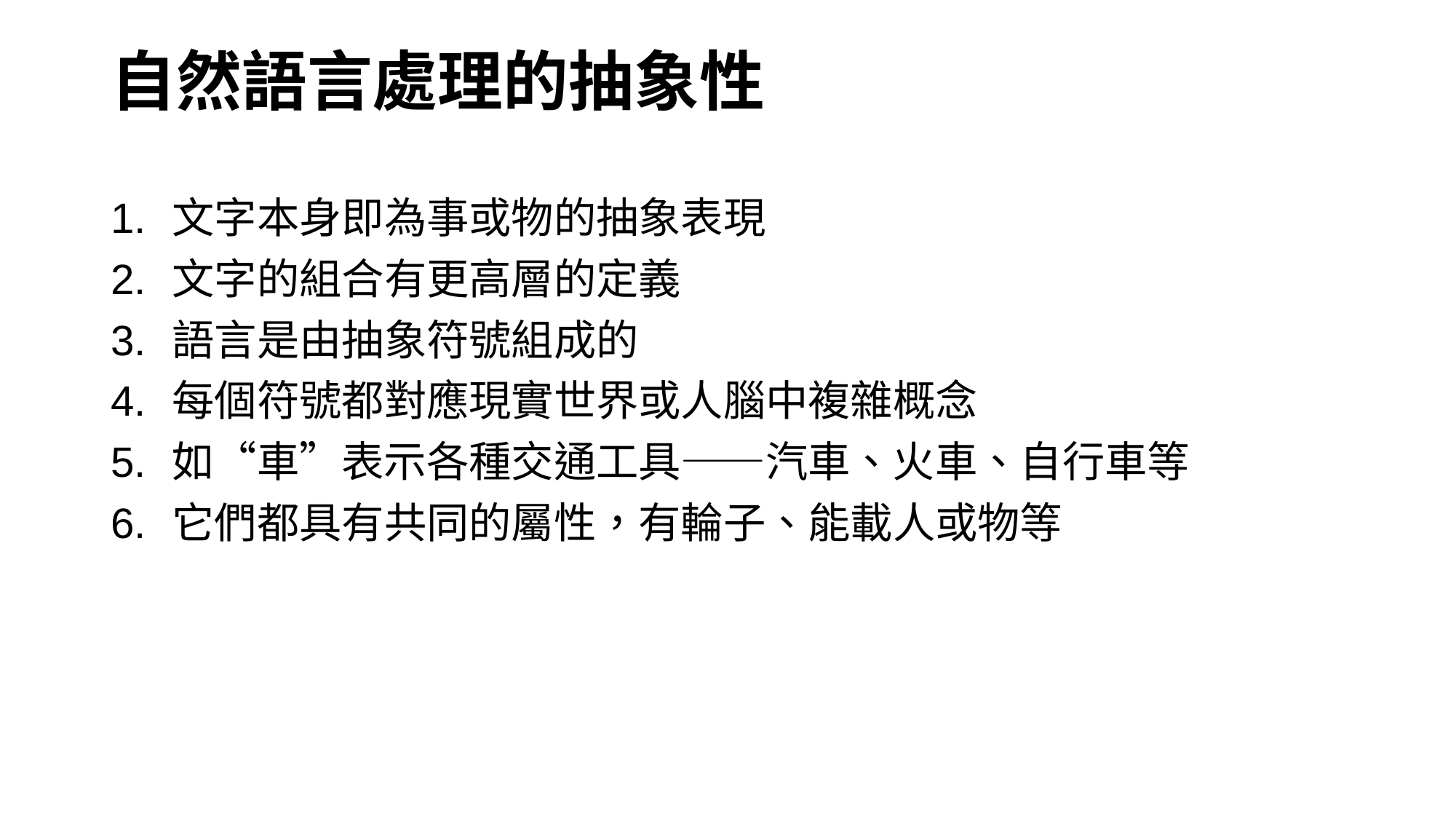

# 自然語言處理的抽象性
文字本身即為事或物的抽象表現
文字的組合有更高層的定義
語言是由抽象符號組成的
每個符號都對應現實世界或人腦中複雜概念
如“車”表示各種交通工具——汽車、火車、自行車等
它們都具有共同的屬性，有輪子、能載人或物等